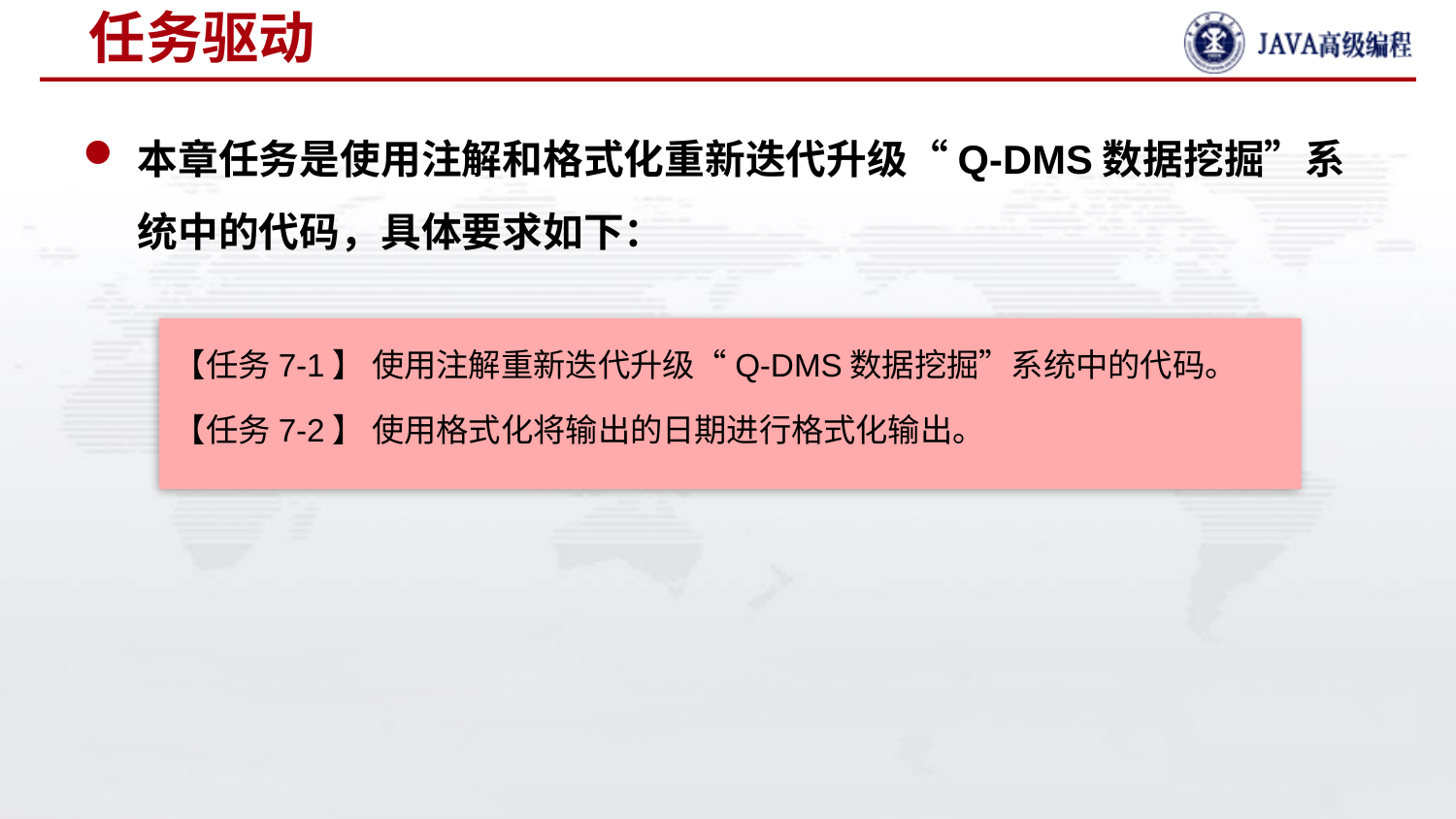

# 任务驱动
本章任务是使用注解和格式化重新迭代升级“Q-DMS数据挖掘”系统中的代码，具体要求如下：

【任务7-1】 使用注解重新迭代升级“Q-DMS数据挖掘”系统中的代码。
【任务7-2】 使用格式化将输出的日期进行格式化输出。